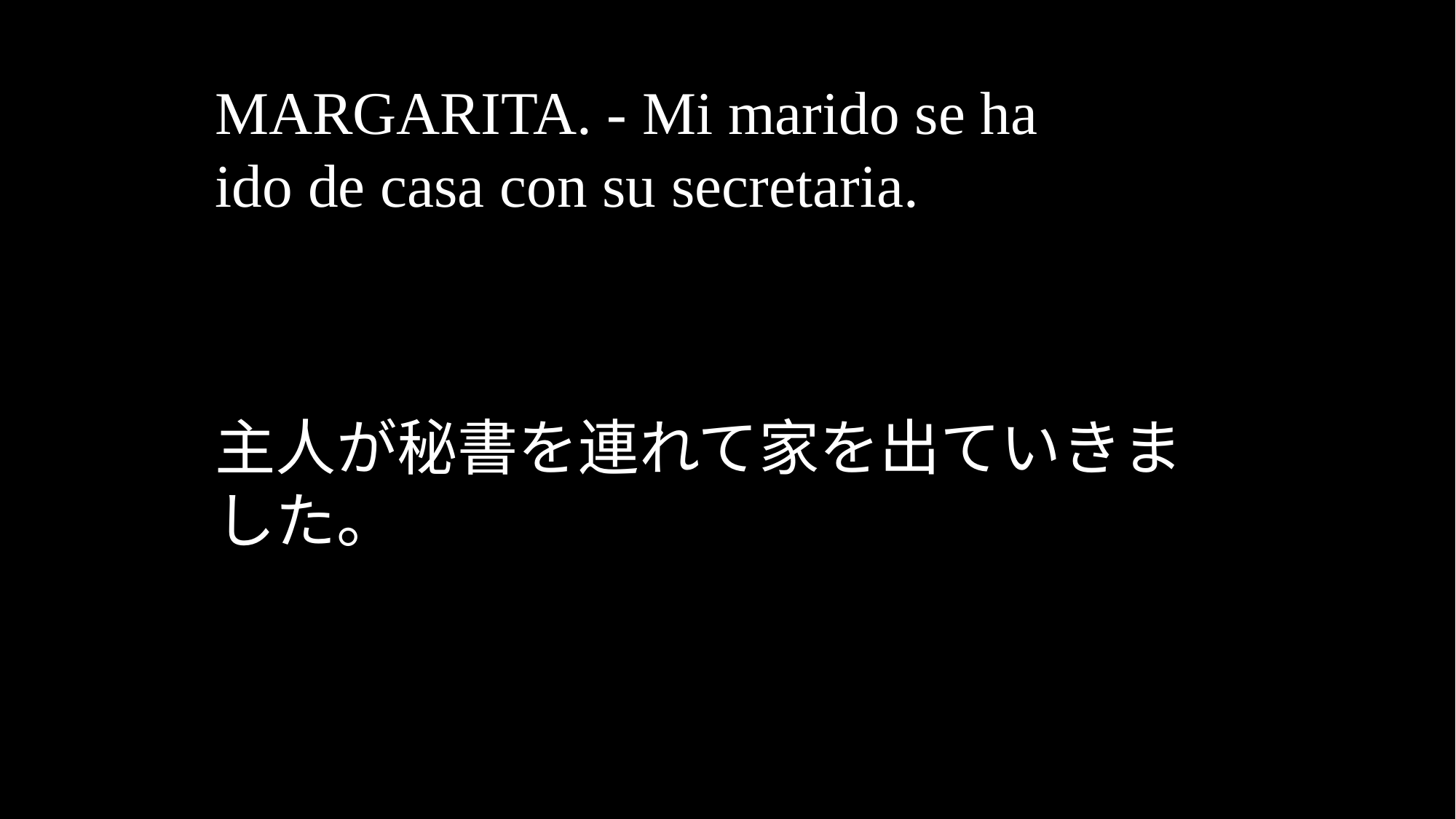

MARGARITA. - Mi marido se ha ido de casa con su secretaria.

主人が秘書を連れて家を出ていきました。